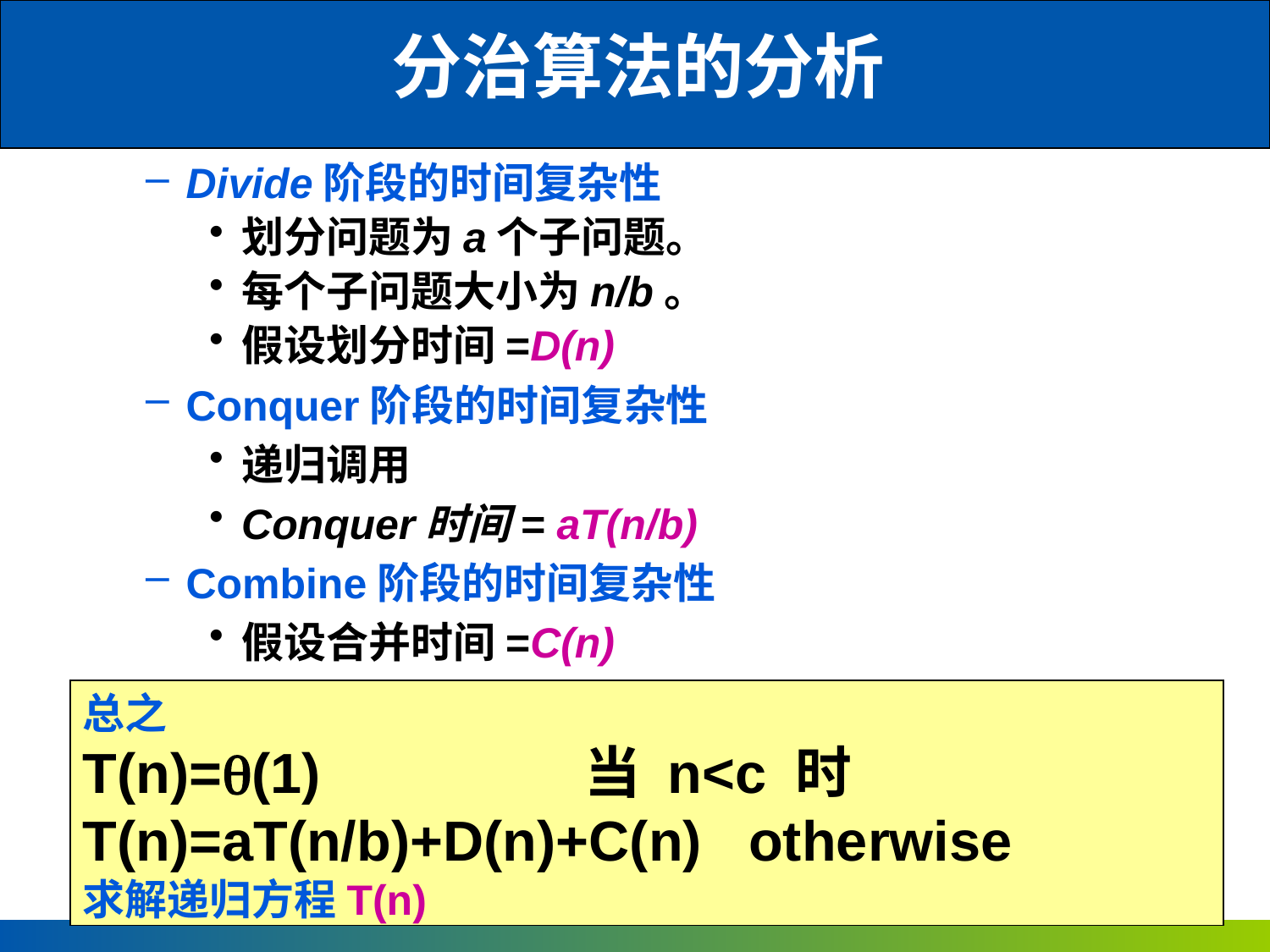

分治算法的分析
Divide阶段的时间复杂性
划分问题为a个子问题。
每个子问题大小为n/b。
假设划分时间=D(n)
Conquer阶段的时间复杂性
递归调用
Conquer时间= aT(n/b)
Combine阶段的时间复杂性
假设合并时间=C(n)
总之
T(n)=θ(1)                当 n<c 时
T(n)=aT(n/b)+D(n)+C(n)   otherwise
求解递归方程T(n)